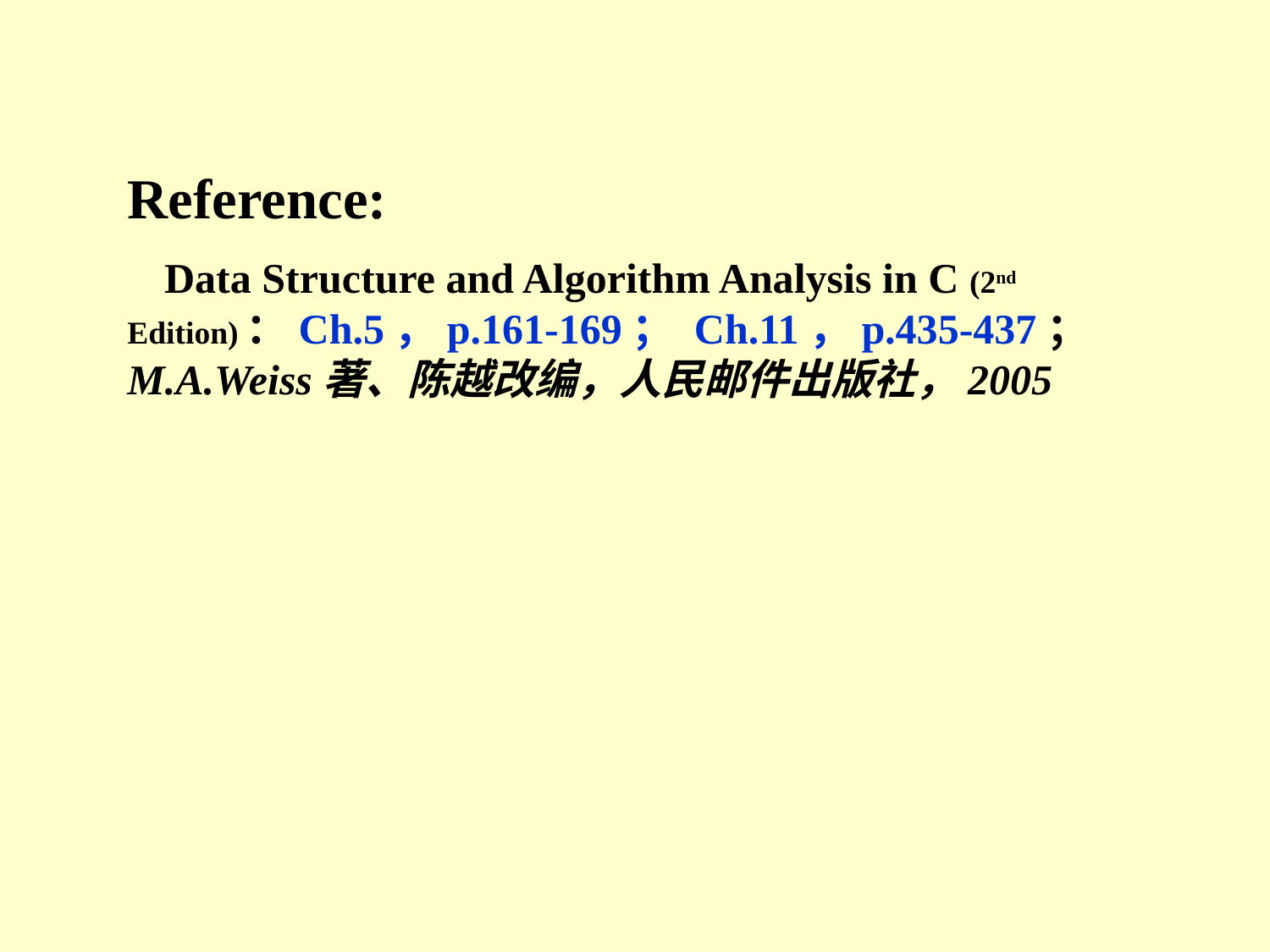

Reference:
Data Structure and Algorithm Analysis in C (2nd Edition)：Ch.5，p.161-169； Ch.11，p.435-437；M.A.Weiss著、陈越改编，人民邮件出版社，2005
13